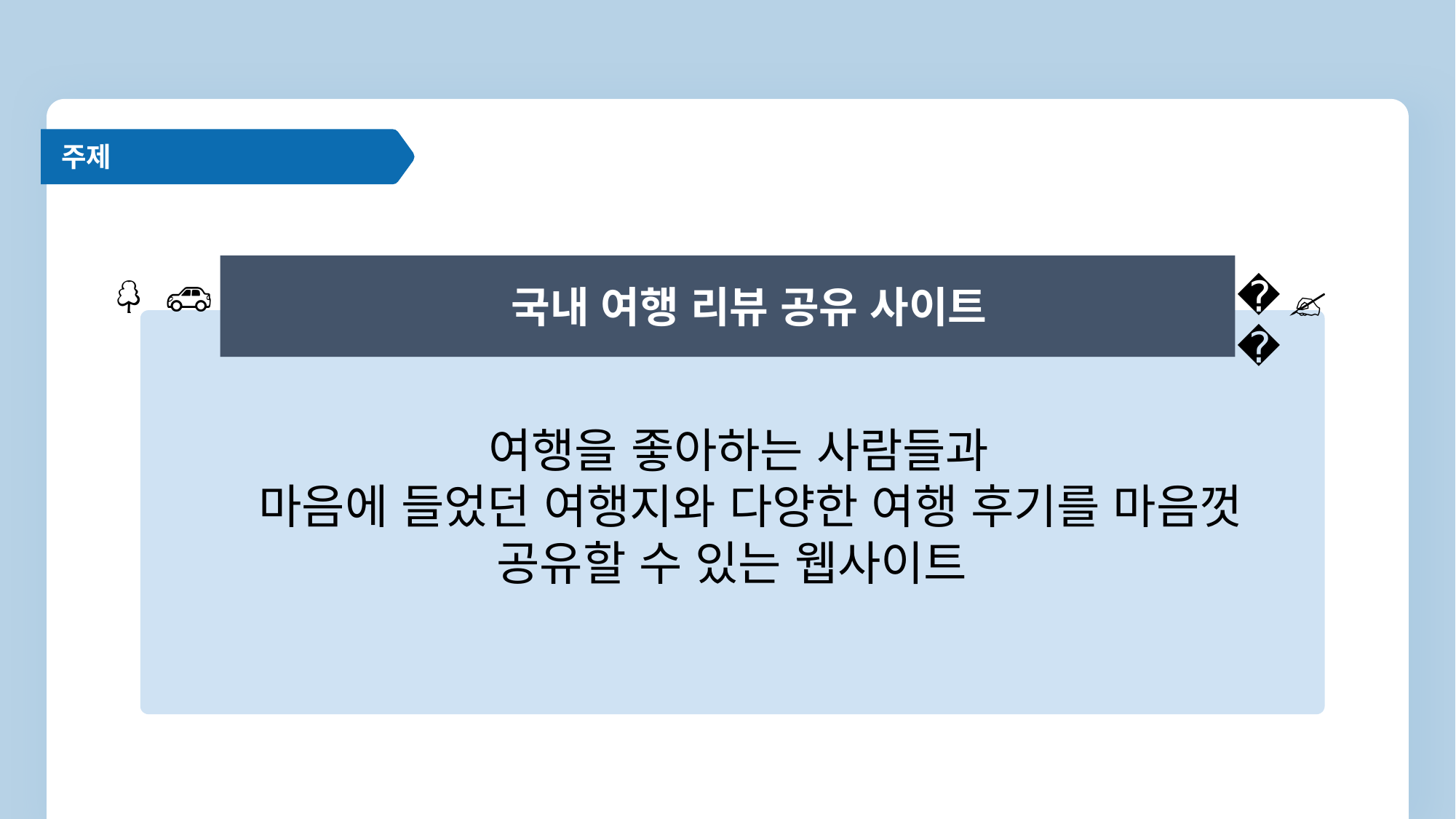

주제
🌳
🚗
   국내 여행 리뷰 공유 사이트
📸
✍️

여행을 좋아하는 사람들과
 마음에 들었던 여행지와 다양한 여행 후기를 마음껏 공유할 수 있는 웹사이트